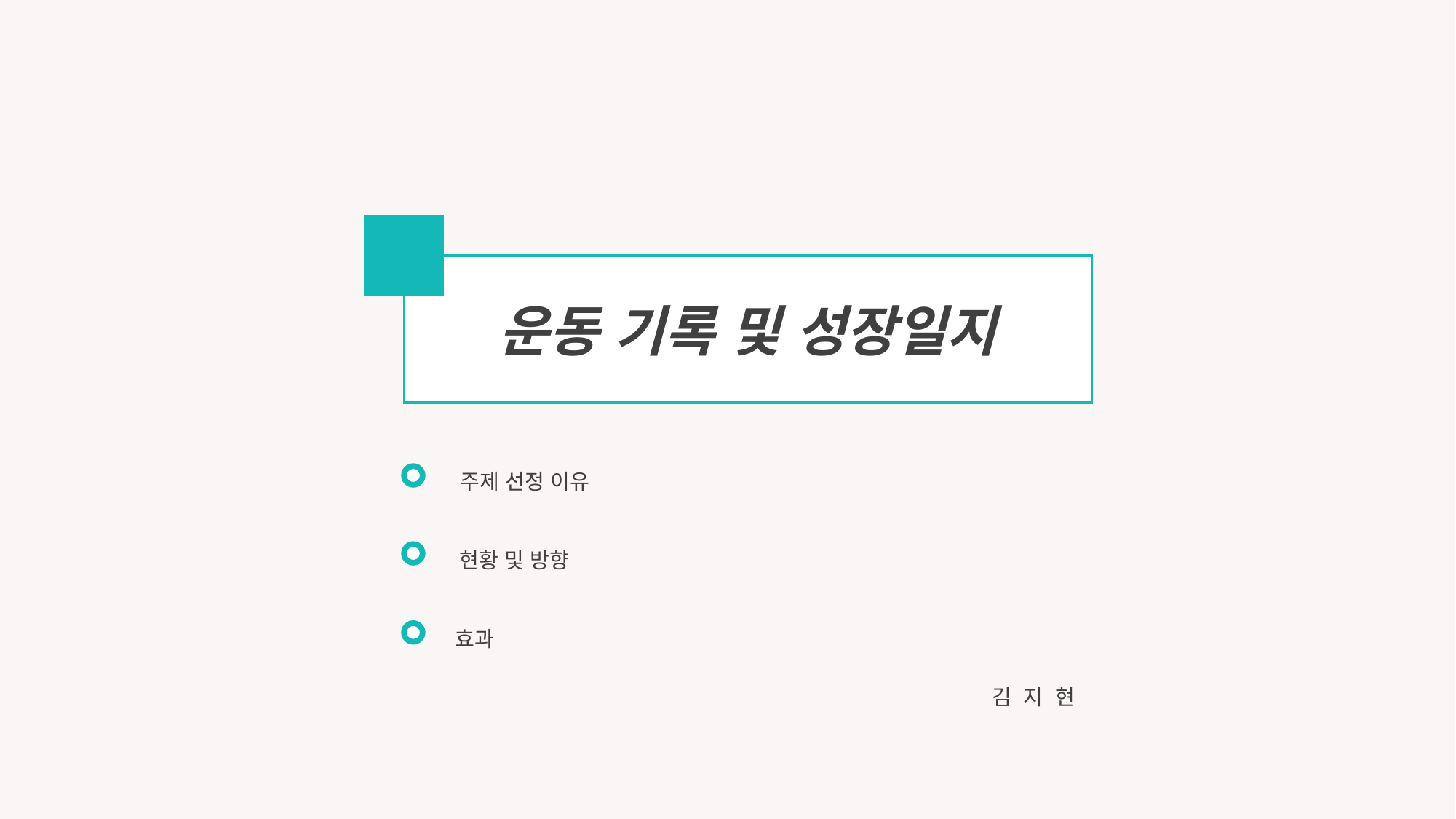

운동 기록 및 성장일지
주제 선정 이유

현황 및 방향

효과

김  지  현